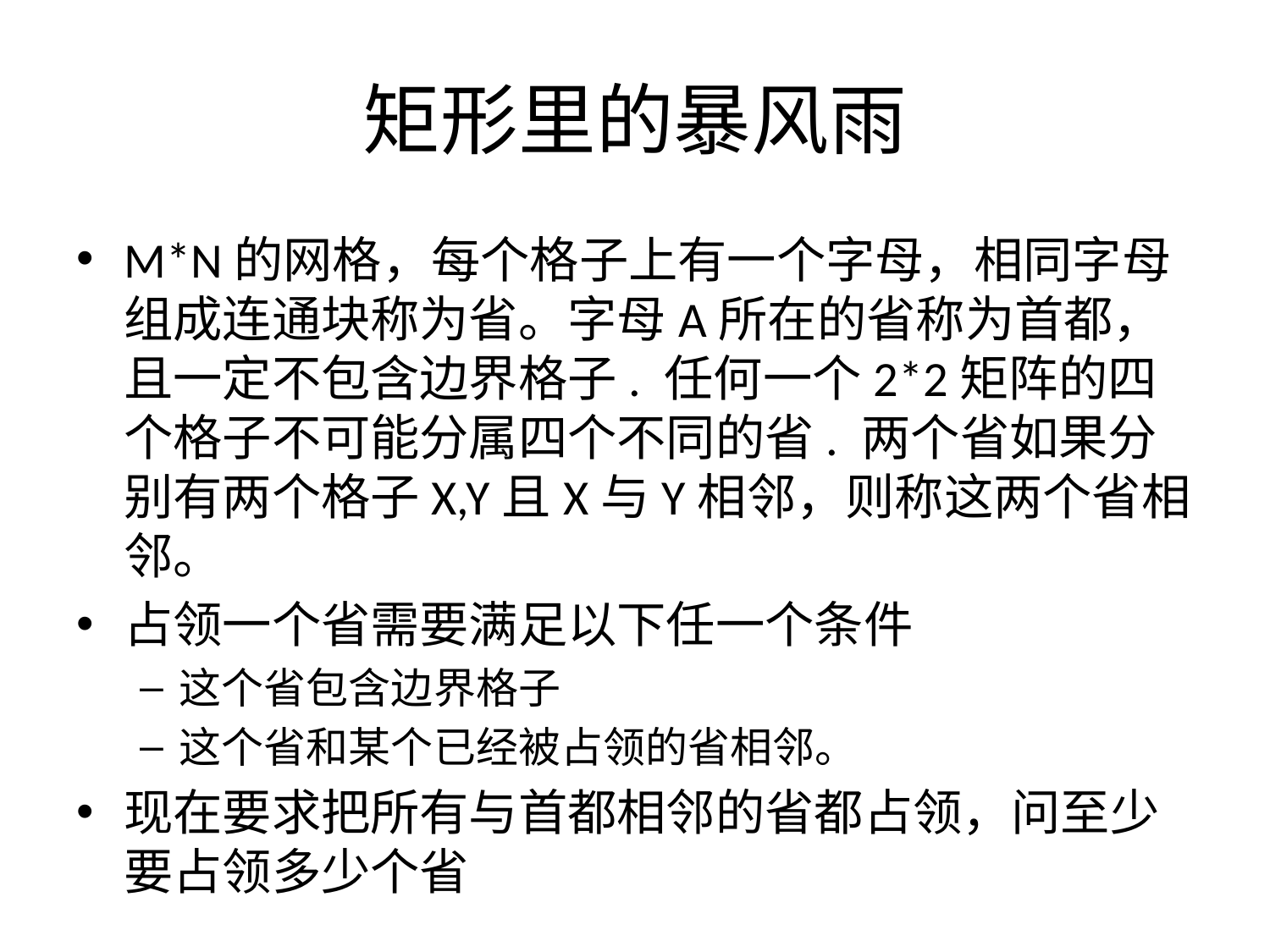

# 矩形里的暴风雨
M*N的网格，每个格子上有一个字母，相同字母组成连通块称为省。字母A所在的省称为首都，且一定不包含边界格子. 任何一个2*2矩阵的四个格子不可能分属四个不同的省. 两个省如果分别有两个格子X,Y且X与Y相邻，则称这两个省相邻。
占领一个省需要满足以下任一个条件
这个省包含边界格子
这个省和某个已经被占领的省相邻。
现在要求把所有与首都相邻的省都占领，问至少要占领多少个省